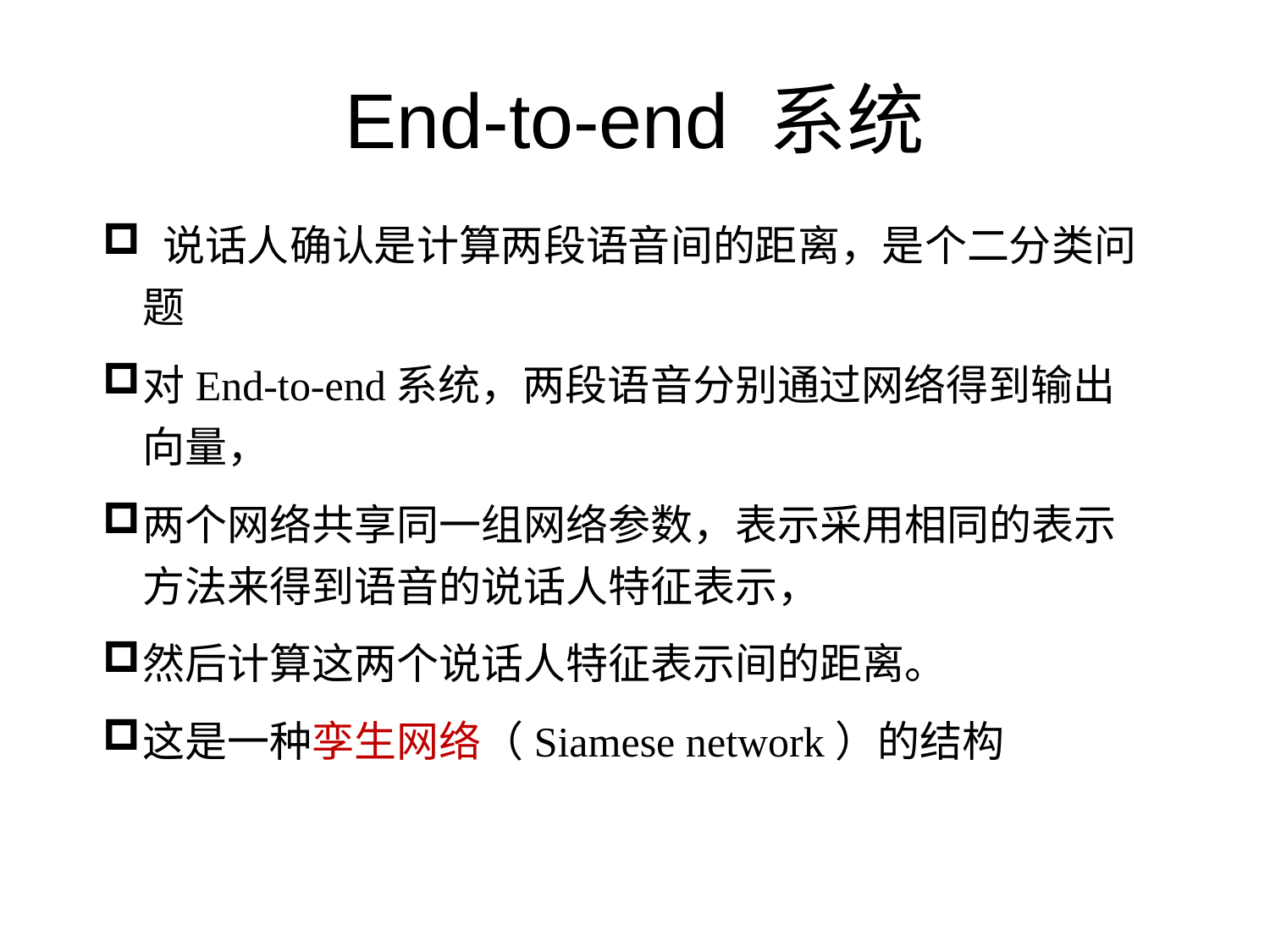

# End-to-end 系统
 说话人确认是计算两段语音间的距离，是个二分类问题
对End-to-end系统，两段语音分别通过网络得到输出向量，
两个网络共享同一组网络参数，表示采用相同的表示方法来得到语音的说话人特征表示，
然后计算这两个说话人特征表示间的距离。
这是一种孪生网络（Siamese network）的结构